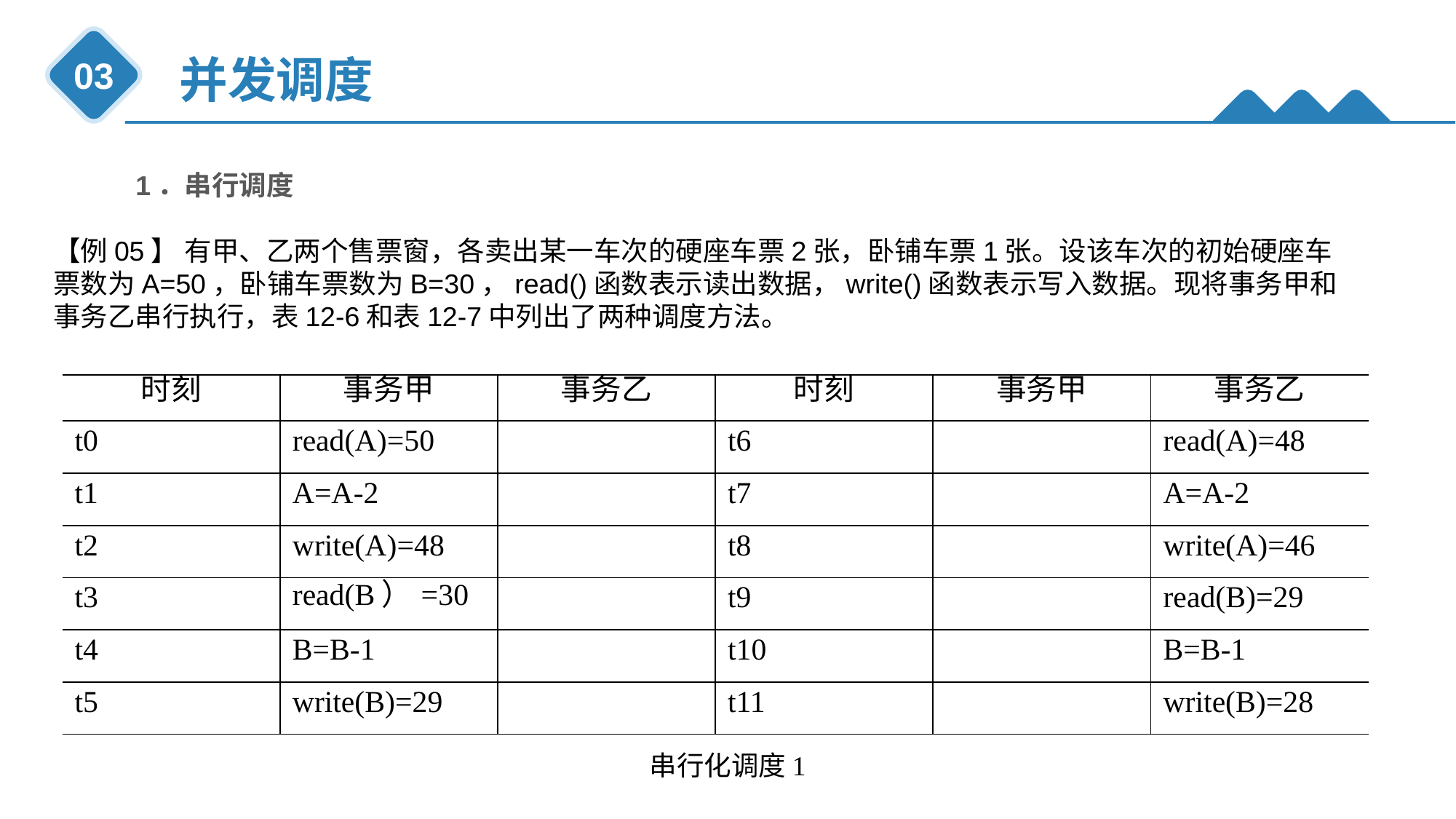

并发调度
03

1．串行调度
【例05】 有甲、乙两个售票窗，各卖出某一车次的硬座车票2张，卧铺车票1张。设该车次的初始硬座车票数为A=50，卧铺车票数为B=30，read()函数表示读出数据，write()函数表示写入数据。现将事务甲和事务乙串行执行，表12-6和表12-7中列出了两种调度方法。
| 时刻 | 事务甲 | 事务乙 | 时刻 | 事务甲 | 事务乙 |
| --- | --- | --- | --- | --- | --- |
| t0 | read(A)=50 |  | t6 |  | read(A)=48 |
| t1 | A=A-2 |  | t7 |  | A=A-2 |
| t2 | write(A)=48 |  | t8 |  | write(A)=46 |
| t3 | read(B）=30 |  | t9 |  | read(B)=29 |
| t4 | B=B-1 |  | t10 |  | B=B-1 |
| t5 | write(B)=29 |  | t11 |  | write(B)=28 |
串行化调度1